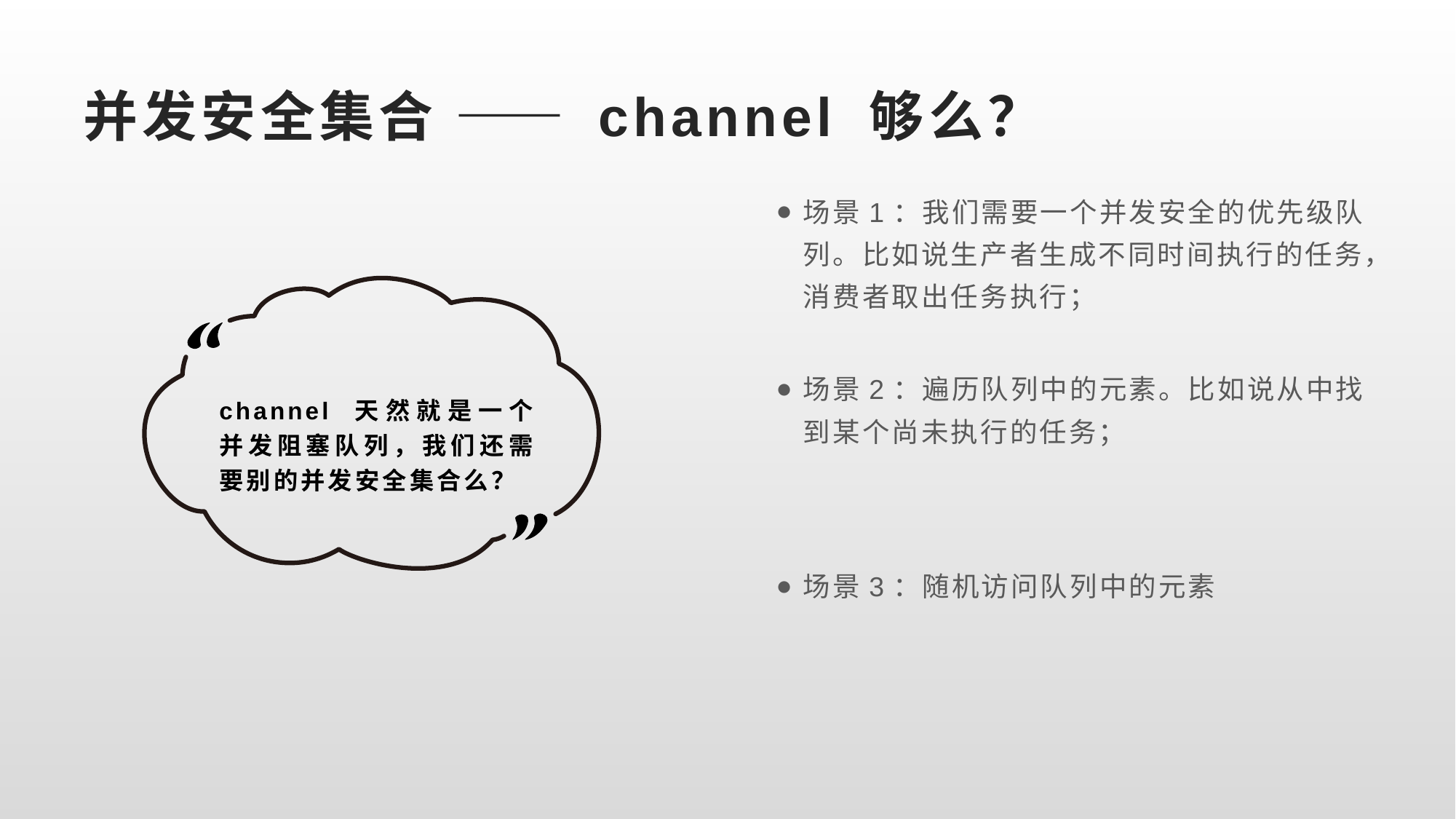

# 并发安全集合 —— channel 够么？
场景1：我们需要一个并发安全的优先级队列。比如说生产者生成不同时间执行的任务，消费者取出任务执行；

channel 天然就是一个并发阻塞队列，我们还需要别的并发安全集合么？
场景2：遍历队列中的元素。比如说从中找到某个尚未执行的任务；
场景3：随机访问队列中的元素